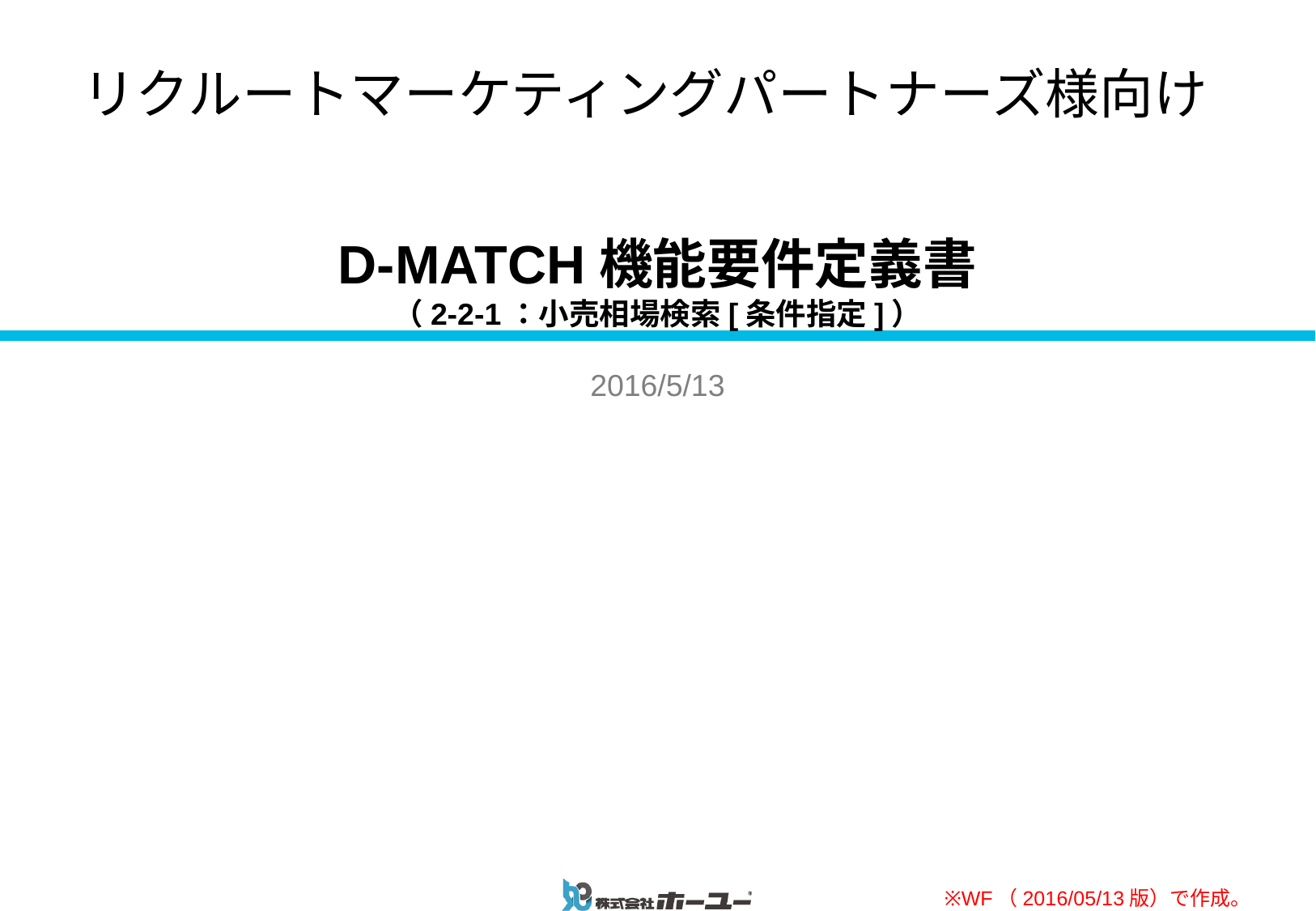

リクルートマーケティングパートナーズ様向け
# D-MATCH機能要件定義書 （2-2-1：小売相場検索[条件指定]）
2016/5/13
※WF（2016/05/13版）で作成。